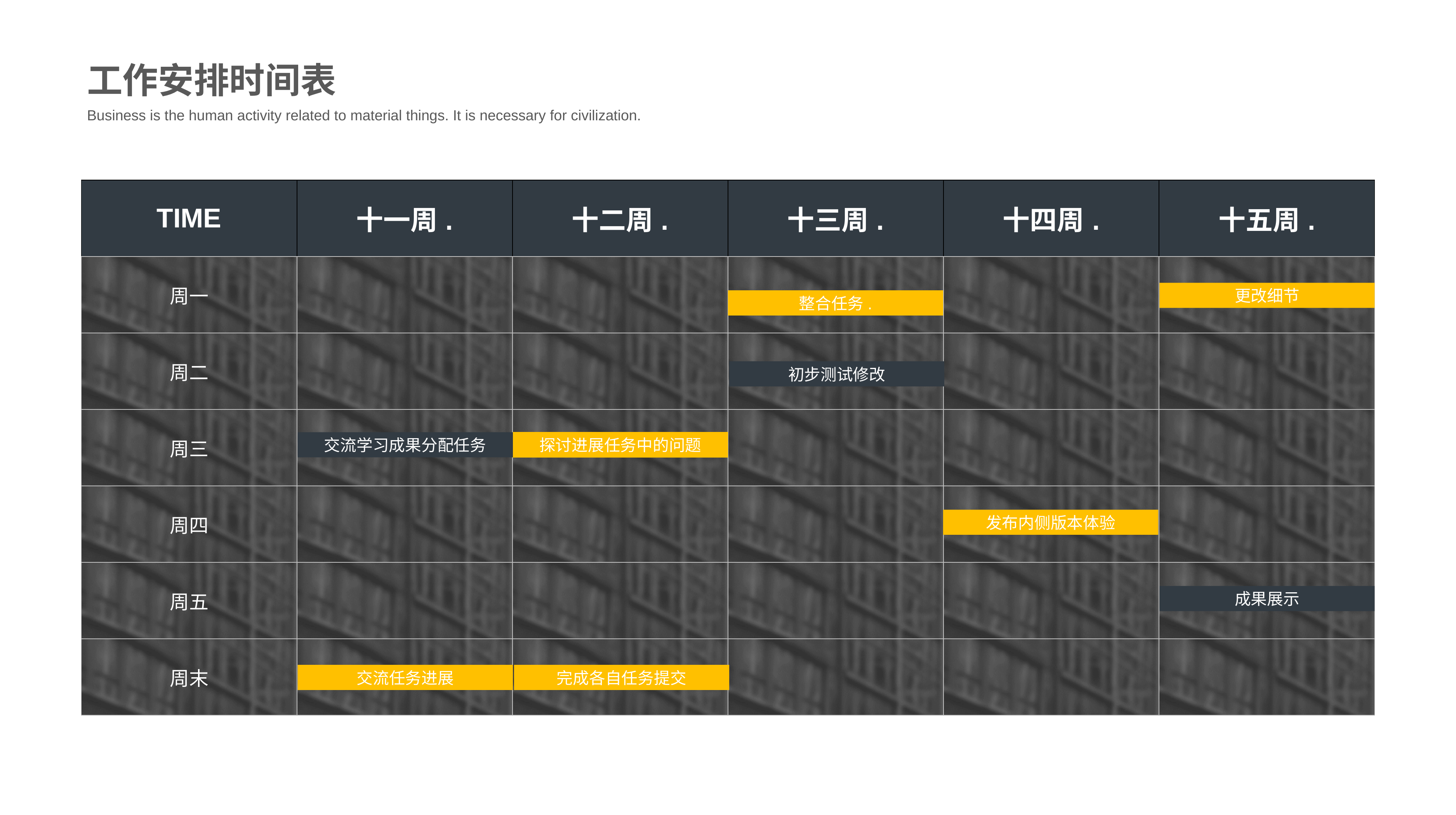

工作安排时间表
Business is the human activity related to material things. It is necessary for civilization.
| TIME | 十一周. | 十二周. | 十三周. | 十四周. | 十五周. |
| --- | --- | --- | --- | --- | --- |
| 周一 |  |  |  |  |  |
| 周二 |  |  |  |  |  |
| 周三 |  |  |  |  |  |
| 周四 |  |  |  |  |  |
| 周五 |  |  |  |  |  |
| 周末 |  |  |  |  |  |
更改细节
整合任务.
初步测试修改
交流学习成果分配任务
探讨进展任务中的问题
发布内侧版本体验
成果展示
交流任务进展
完成各自任务提交